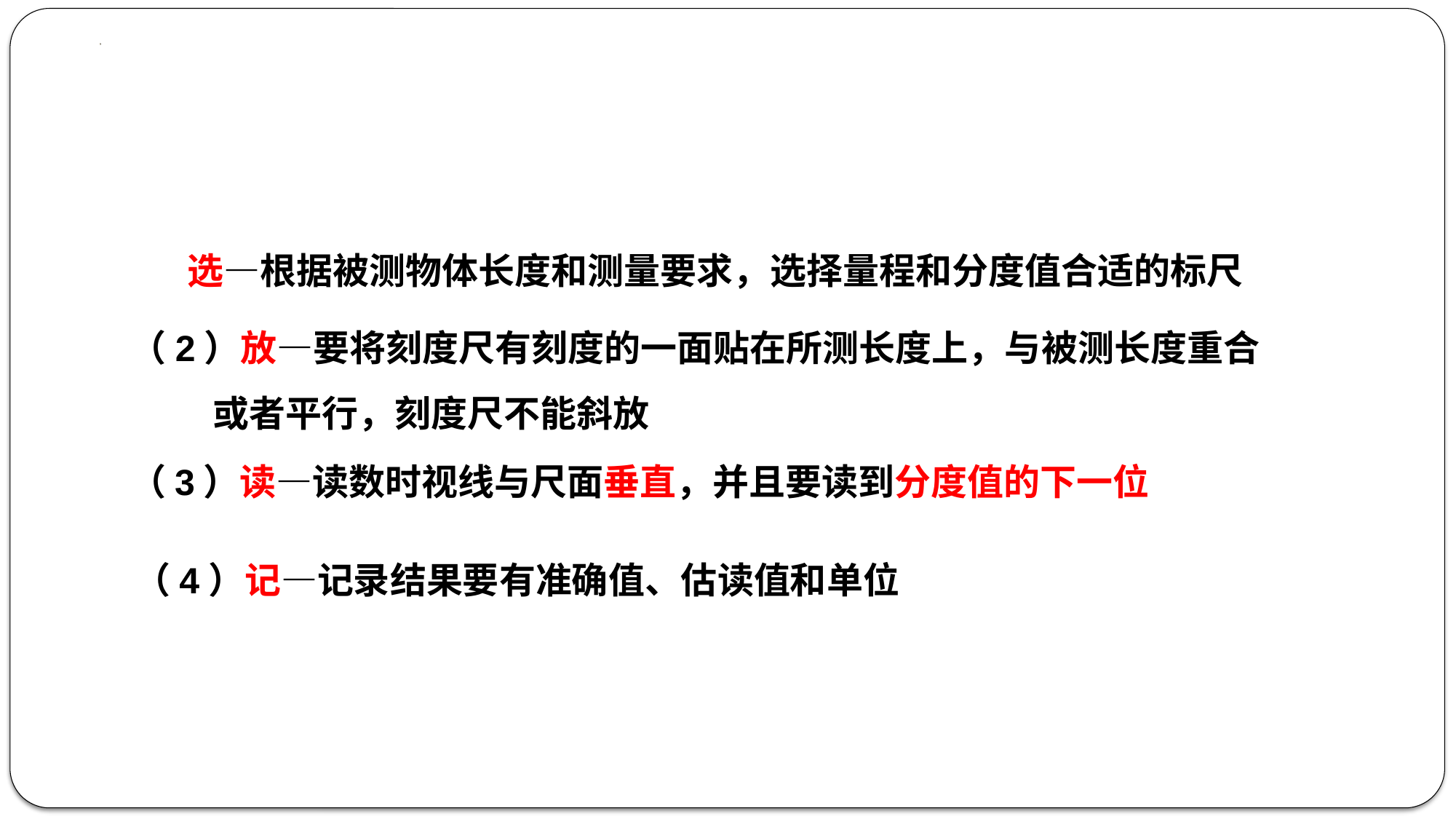

选—根据被测物体长度和测量要求，选择量程和分度值合适的标尺
（2）放—要将刻度尺有刻度的一面贴在所测长度上，与被测长度重合
         或者平行，刻度尺不能斜放
（3）读—读数时视线与尺面垂直，并且要读到分度值的下一位
（4）记—记录结果要有准确值、估读值和单位